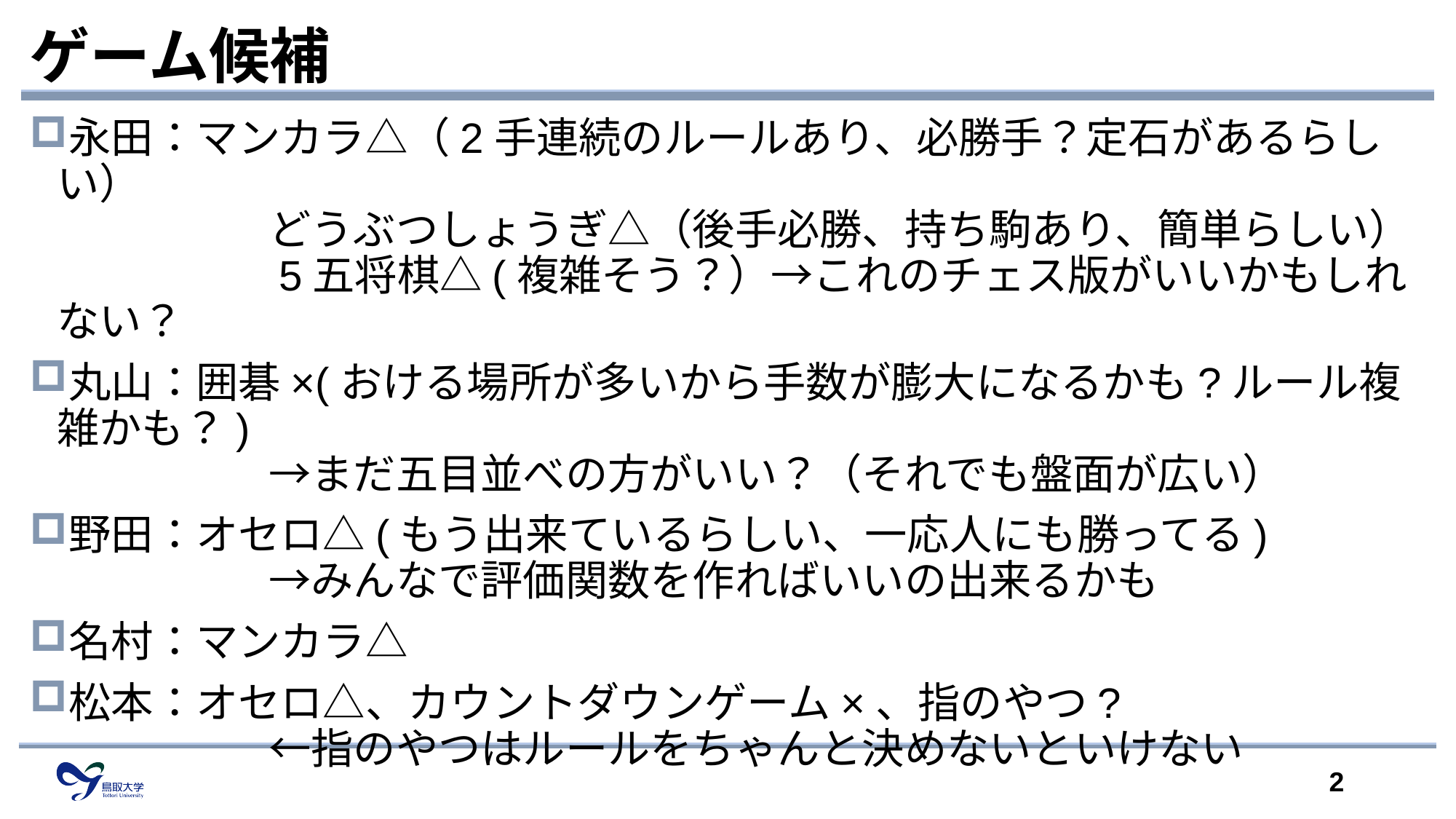

# ゲーム候補
永田：マンカラ△（2手連続のルールあり、必勝手？定石があるらしい）
　　　　　どうぶつしょうぎ△（後手必勝、持ち駒あり、簡単らしい）
　　　　　5五将棋△(複雑そう？）→これのチェス版がいいかもしれない？
丸山：囲碁×(おける場所が多いから手数が膨大になるかも?ルール複雑かも？)
　　　　　→まだ五目並べの方がいい？（それでも盤面が広い）
野田：オセロ△(もう出来ているらしい、一応人にも勝ってる)
　　　　　→みんなで評価関数を作ればいいの出来るかも
名村：マンカラ△
松本：オセロ△、カウントダウンゲーム×、指のやつ?
　　　　　←指のやつはルールをちゃんと決めないといけない

2